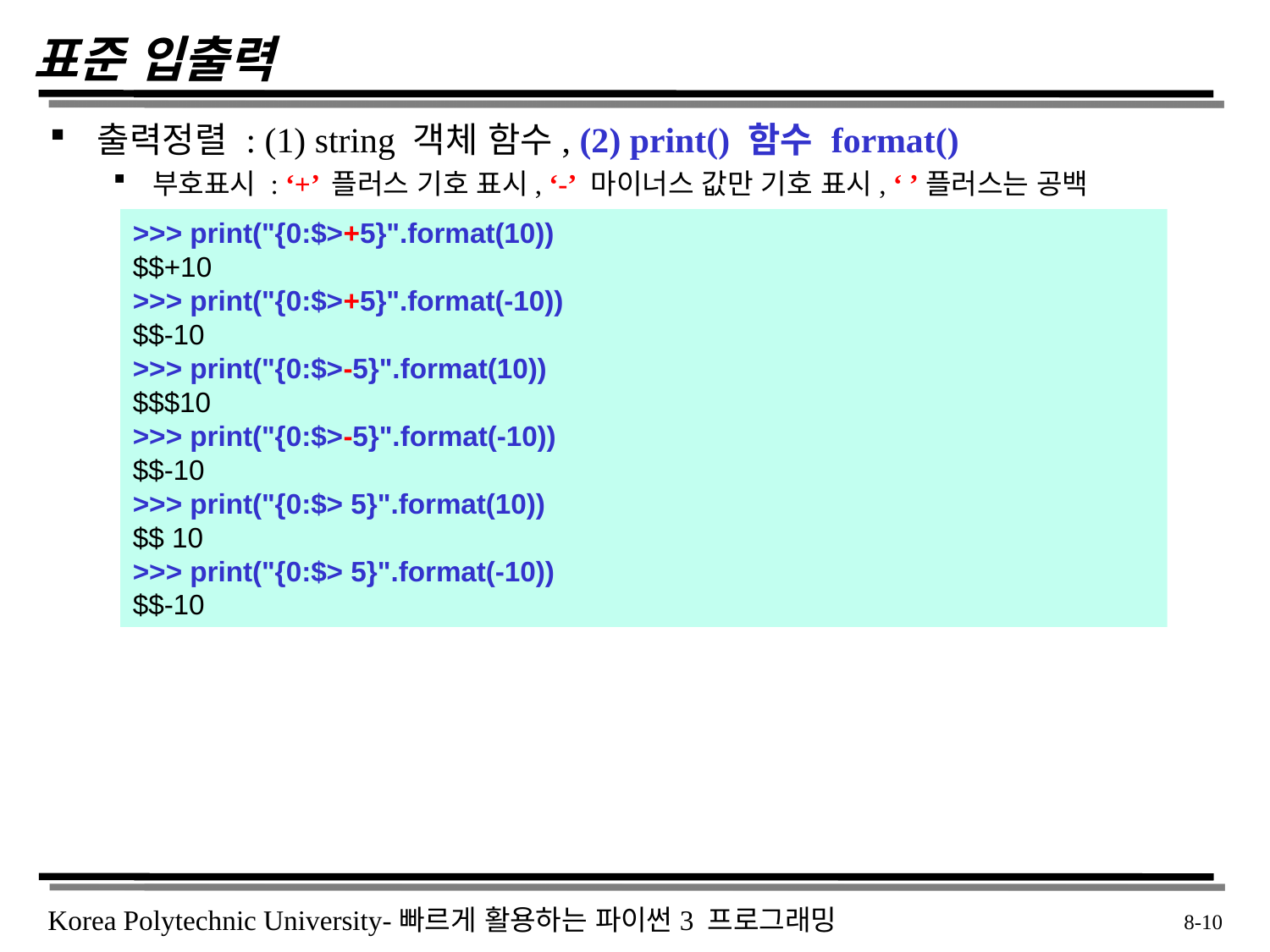

# 표준 입출력
출력정렬 : (1) string 객체 함수, (2) print() 함수 format()
부호표시 : ‘+’ 플러스 기호 표시, ‘-’ 마이너스 값만 기호 표시, ‘ ’플러스는 공백

>>> print("{0:$>+5}".format(10))
$$+10
>>> print("{0:$>+5}".format(-10))
$$-10
>>> print("{0:$>-5}".format(10))
$$$10
>>> print("{0:$>-5}".format(-10))
$$-10
>>> print("{0:$> 5}".format(10))
$$ 10
>>> print("{0:$> 5}".format(-10))
$$-10
 8-10